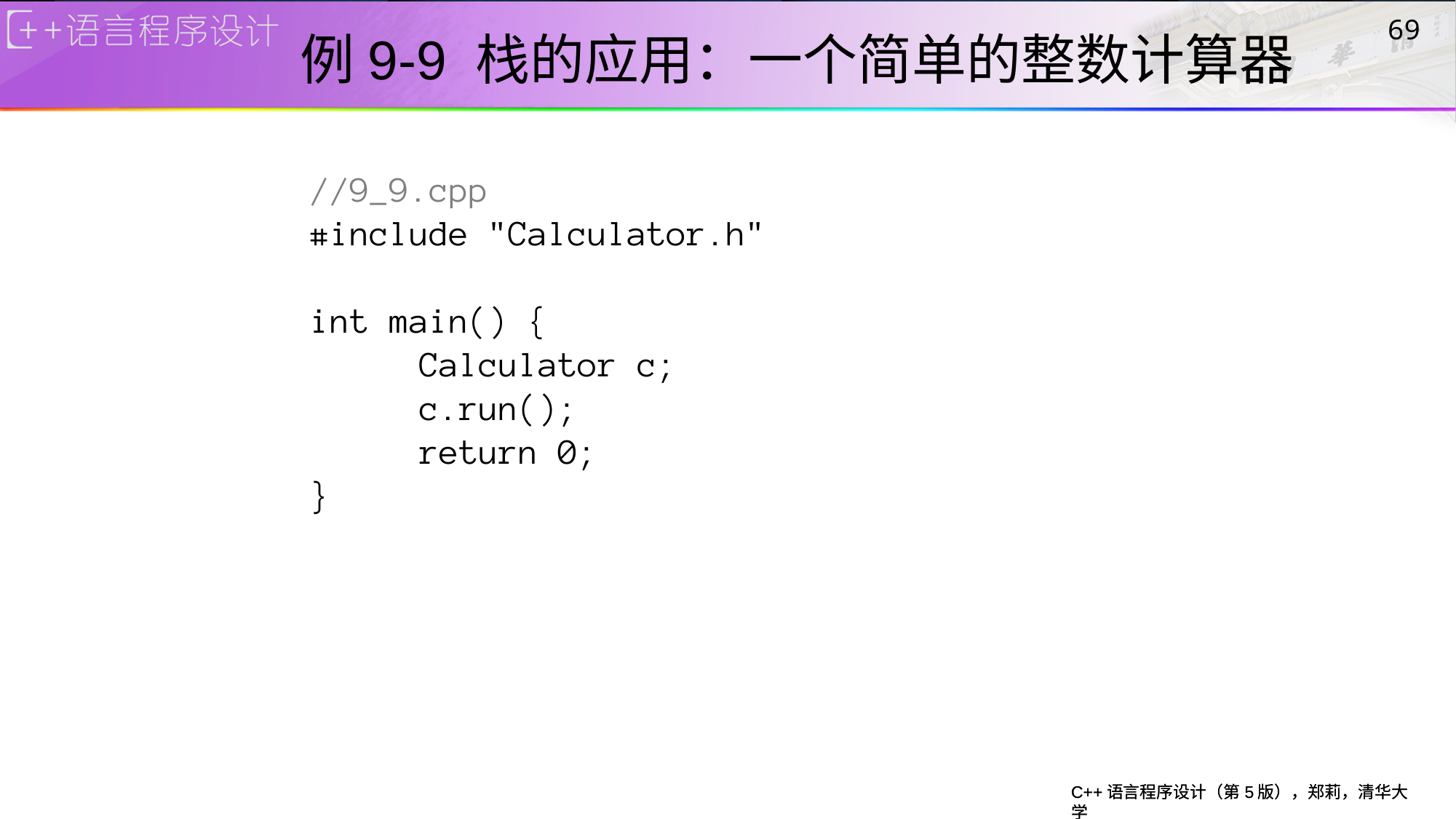

# 例9-9 栈的应用：一个简单的整数计算器
69
//9_9.cpp
#include "Calculator.h"

int main() {
	Calculator c;
	c.run();
	return 0;
}